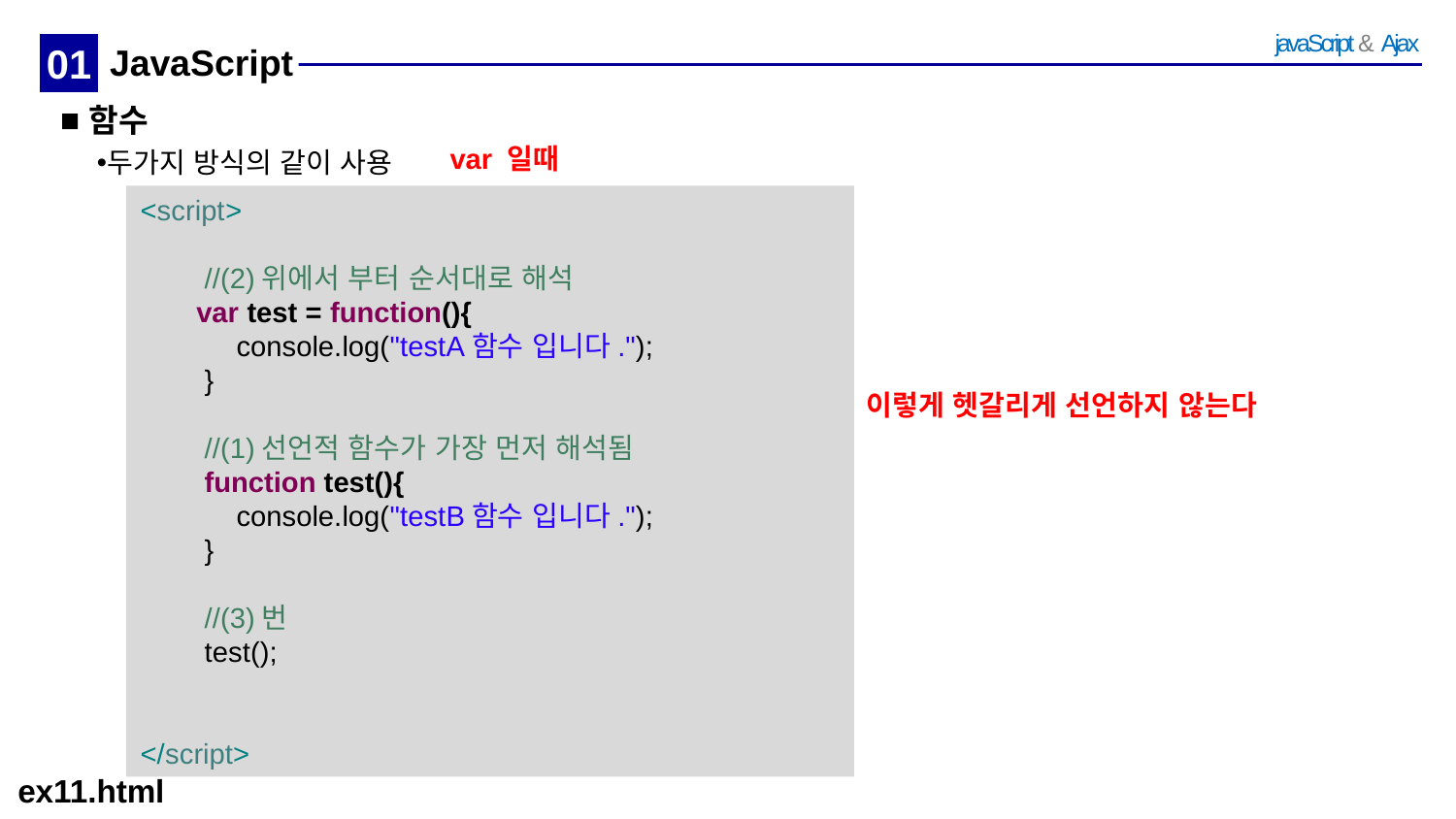

01
# JavaScript
함수
두가지 방식의 같이 사용
var 일때
<script>

        //(2)위에서 부터 순서대로 해석
       var test = function(){
            console.log("testA함수 입니다.");
        }

        //(1)선언적 함수가 가장 먼저 해석됨
        function test(){
            console.log("testB함수 입니다.");
        }

        //(3)번
        test();

</script>
이렇게 헷갈리게 선언하지 않는다
ex11.html